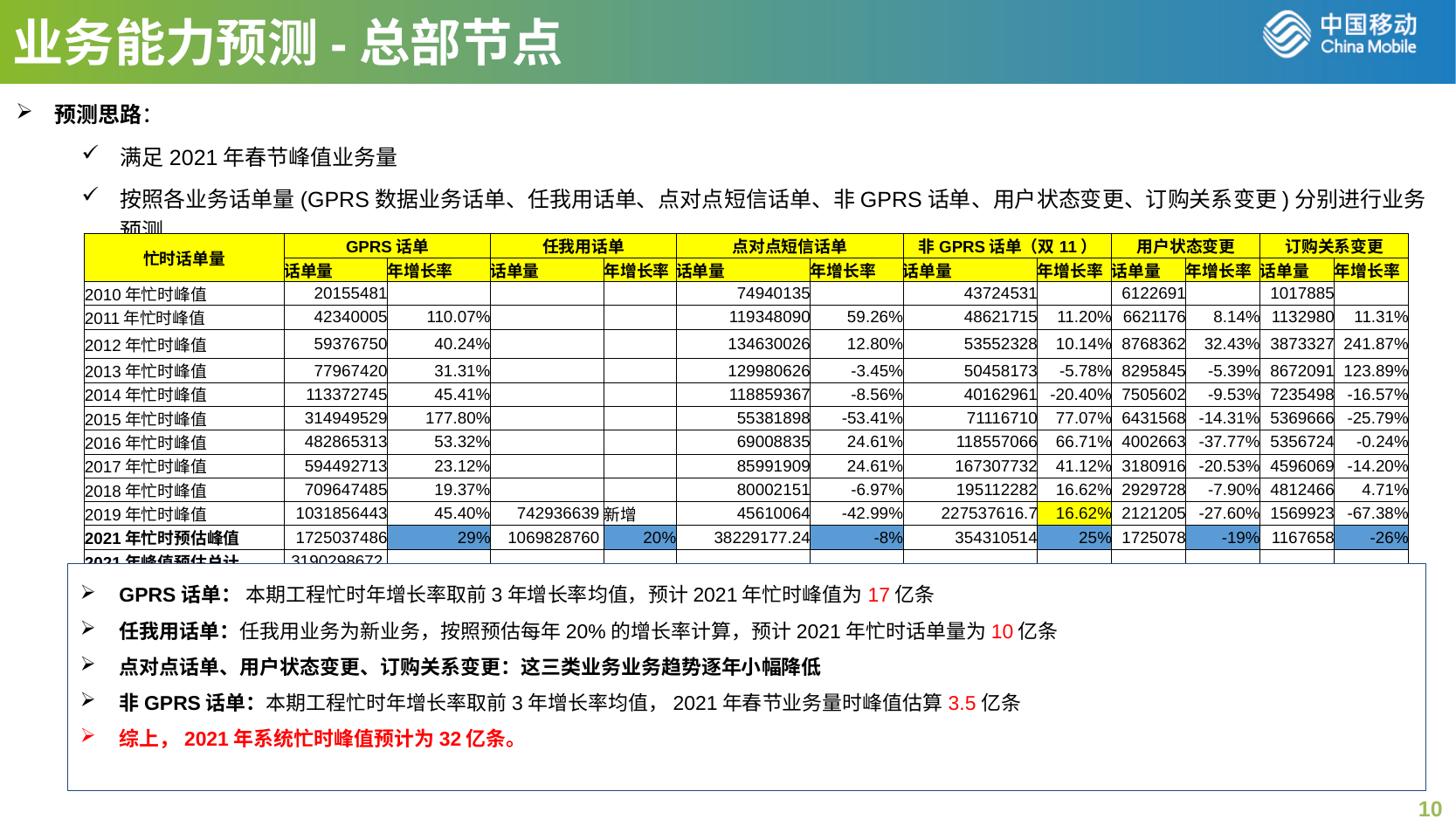

# 业务能力预测-总部节点
预测思路：
满足2021年春节峰值业务量
按照各业务话单量(GPRS数据业务话单、任我用话单、点对点短信话单、非GPRS话单、用户状态变更、订购关系变更)分别进行业务预测
| 忙时话单量 | GPRS话单 |  | 任我用话单 |  | 点对点短信话单 |  | 非GPRS话单（双11） |  | 用户状态变更 |  | 订购关系变更 |  |
| --- | --- | --- | --- | --- | --- | --- | --- | --- | --- | --- | --- | --- |
|  | 话单量 | 年增长率 | 话单量 | 年增长率 | 话单量 | 年增长率 | 话单量 | 年增长率 | 话单量 | 年增长率 | 话单量 | 年增长率 |
| 2010年忙时峰值 | 20155481 |  |  |  | 74940135 |  | 43724531 |  | 6122691 |  | 1017885 |  |
| 2011年忙时峰值 | 42340005 | 110.07% |  |  | 119348090 | 59.26% | 48621715 | 11.20% | 6621176 | 8.14% | 1132980 | 11.31% |
| 2012年忙时峰值 | 59376750 | 40.24% |  |  | 134630026 | 12.80% | 53552328 | 10.14% | 8768362 | 32.43% | 3873327 | 241.87% |
| 2013年忙时峰值 | 77967420 | 31.31% |  |  | 129980626 | -3.45% | 50458173 | -5.78% | 8295845 | -5.39% | 8672091 | 123.89% |
| 2014年忙时峰值 | 113372745 | 45.41% |  |  | 118859367 | -8.56% | 40162961 | -20.40% | 7505602 | -9.53% | 7235498 | -16.57% |
| 2015年忙时峰值 | 314949529 | 177.80% |  |  | 55381898 | -53.41% | 71116710 | 77.07% | 6431568 | -14.31% | 5369666 | -25.79% |
| 2016年忙时峰值 | 482865313 | 53.32% |  |  | 69008835 | 24.61% | 118557066 | 66.71% | 4002663 | -37.77% | 5356724 | -0.24% |
| 2017年忙时峰值 | 594492713 | 23.12% |  |  | 85991909 | 24.61% | 167307732 | 41.12% | 3180916 | -20.53% | 4596069 | -14.20% |
| 2018年忙时峰值 | 709647485 | 19.37% |  |  | 80002151 | -6.97% | 195112282 | 16.62% | 2929728 | -7.90% | 4812466 | 4.71% |
| 2019年忙时峰值 | 1031856443 | 45.40% | 742936639 | 新增 | 45610064 | -42.99% | 227537616.7 | 16.62% | 2121205 | -27.60% | 1569923 | -67.38% |
| 2021年忙时预估峰值 | 1725037486 | 29% | 1069828760 | 20% | 38229177.24 | -8% | 354310514 | 25% | 1725078 | -19% | 1167658 | -26% |
| 2021年峰值预估总计 | 3190298672 |  |  |  |  |  |  |  |  |  |  |  |
GPRS话单： 本期工程忙时年增长率取前3年增长率均值，预计2021年忙时峰值为17亿条
任我用话单：任我用业务为新业务，按照预估每年20%的增长率计算，预计2021年忙时话单量为10亿条
点对点话单、用户状态变更、订购关系变更：这三类业务业务趋势逐年小幅降低
非GPRS话单：本期工程忙时年增长率取前3年增长率均值，2021年春节业务量时峰值估算3.5亿条
综上，2021年系统忙时峰值预计为32亿条。